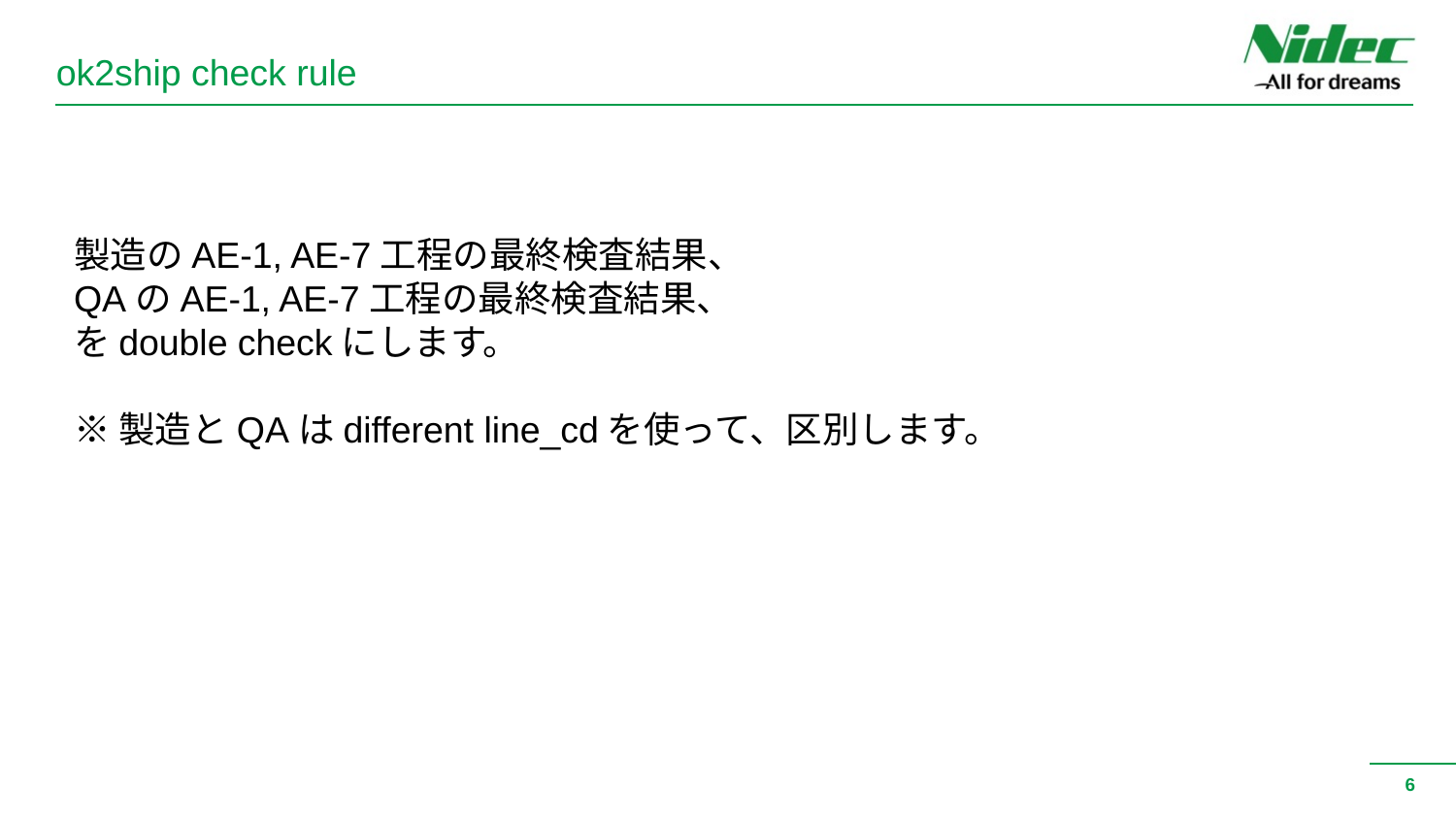

ok2ship check rule
製造のAE-1, AE-7工程の最終検査結果、
QAのAE-1, AE-7工程の最終検査結果、
をdouble checkにします。

※製造とQAはdifferent line_cdを使って、区別します。